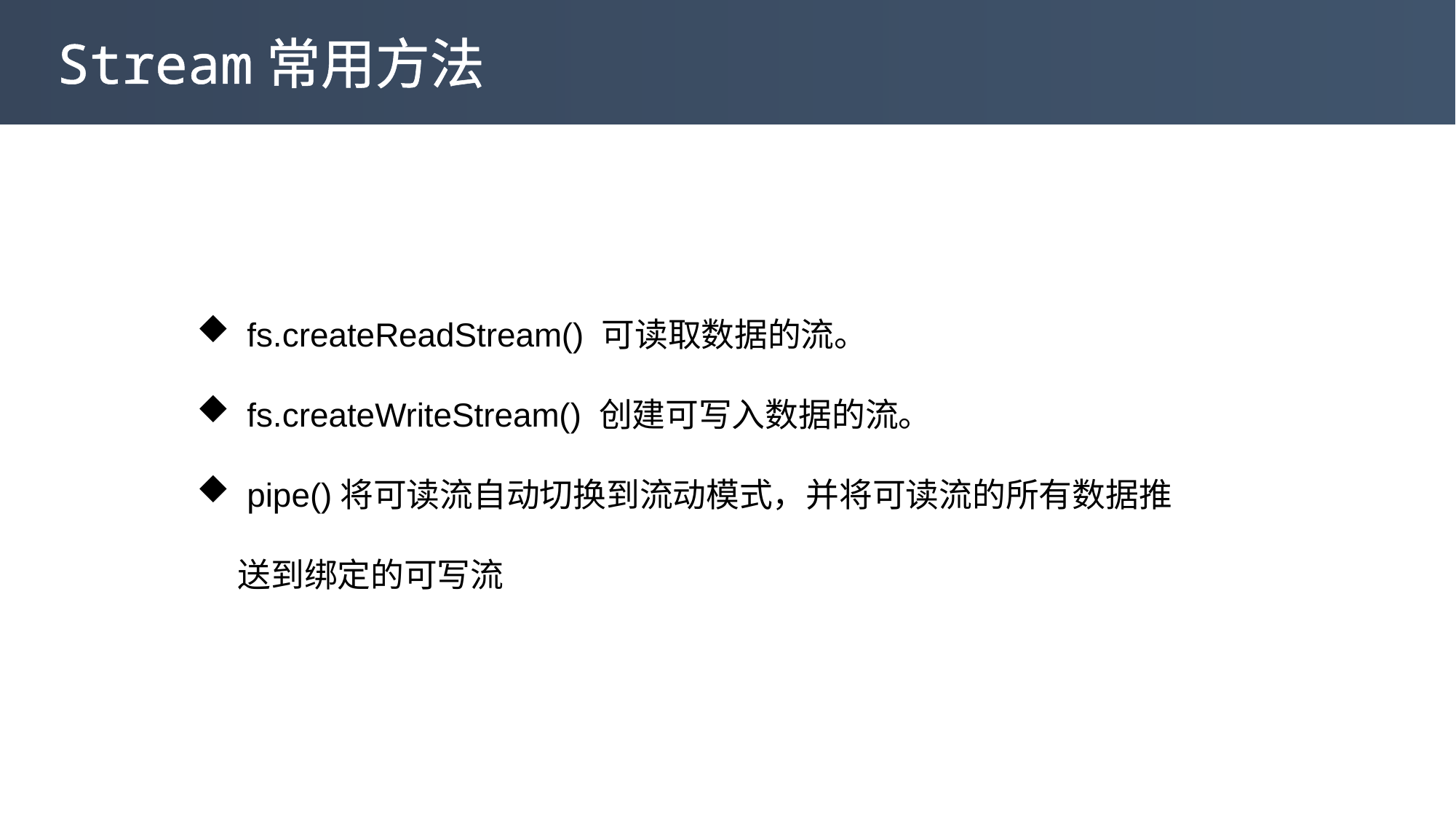

Stream常用方法
 fs.createReadStream() 可读取数据的流。
 fs.createWriteStream() 创建可写入数据的流。
 pipe()将可读流自动切换到流动模式，并将可读流的所有数据推送到绑定的可写流